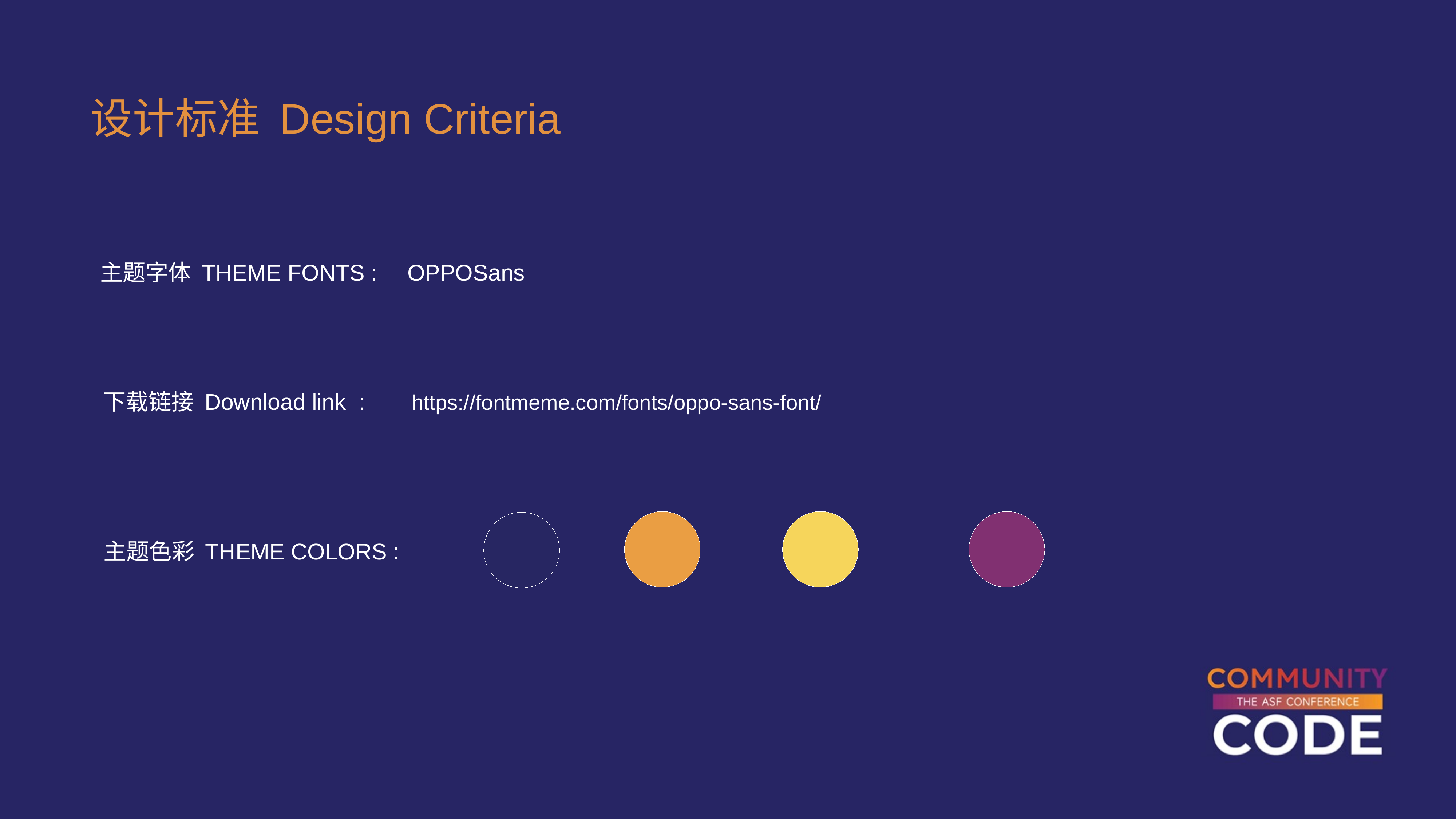

设计标准 Design Criteria
主题字体 THEME FONTS :
OPPOSans
下载链接 Download link  :
https://fontmeme.com/fonts/oppo-sans-font/

主题色彩 THEME COLORS :